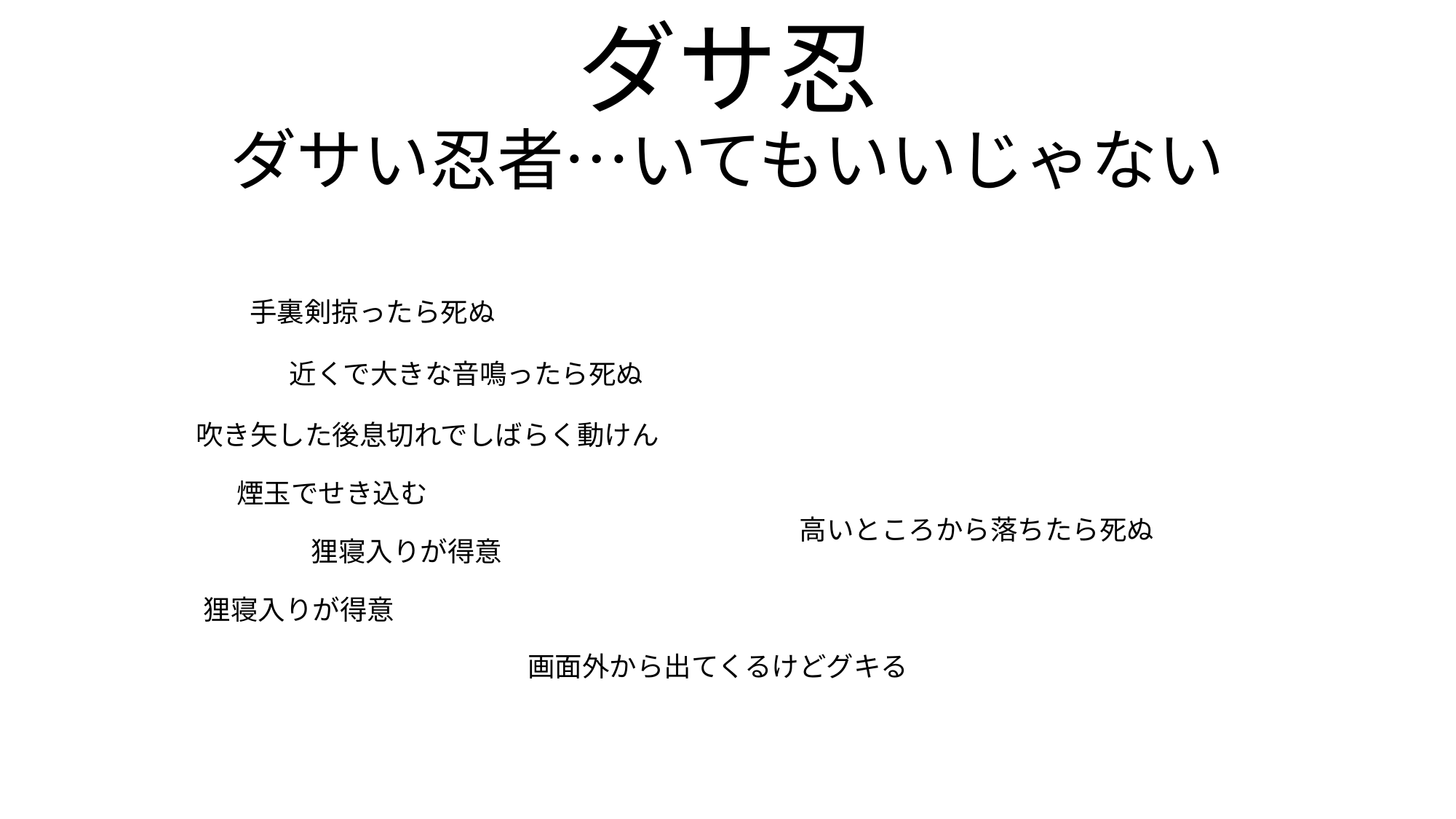

ダサ忍
ダサい忍者…いてもいいじゃない
手裏剣掠ったら死ぬ
近くで大きな音鳴ったら死ぬ
吹き矢した後息切れでしばらく動けん
煙玉でせき込む
高いところから落ちたら死ぬ
狸寝入りが得意
狸寝入りが得意
画面外から出てくるけどグキる